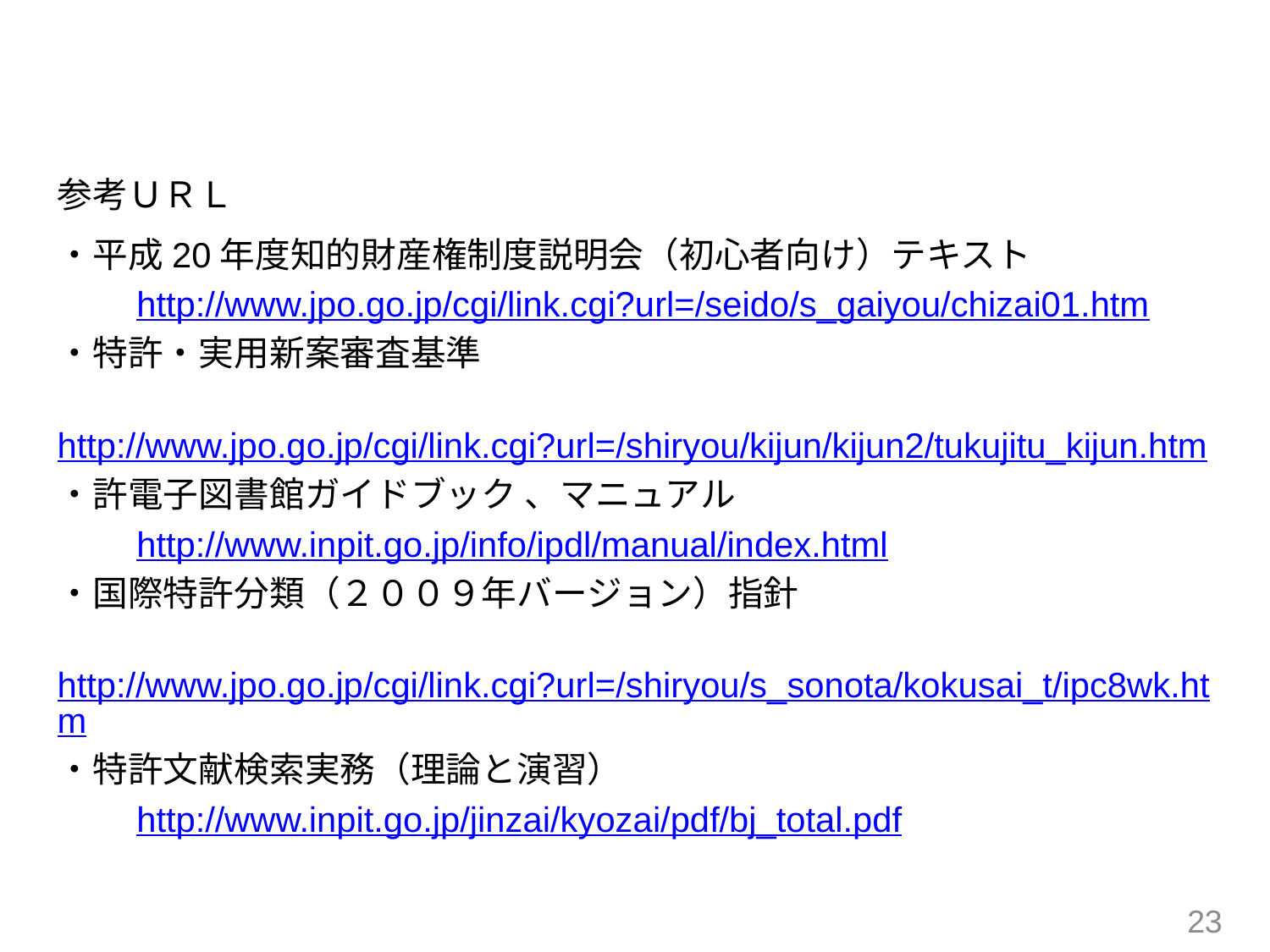

参考ＵＲＬ
・平成20年度知的財産権制度説明会（初心者向け）テキスト
　　http://www.jpo.go.jp/cgi/link.cgi?url=/seido/s_gaiyou/chizai01.htm
・特許・実用新案審査基準
　　http://www.jpo.go.jp/cgi/link.cgi?url=/shiryou/kijun/kijun2/tukujitu_kijun.htm
・許電子図書館ガイドブック 、マニュアル
　　http://www.inpit.go.jp/info/ipdl/manual/index.html
・国際特許分類（２００９年バージョン）指針
　　http://www.jpo.go.jp/cgi/link.cgi?url=/shiryou/s_sonota/kokusai_t/ipc8wk.htm
・特許文献検索実務（理論と演習）
　　http://www.inpit.go.jp/jinzai/kyozai/pdf/bj_total.pdf
23